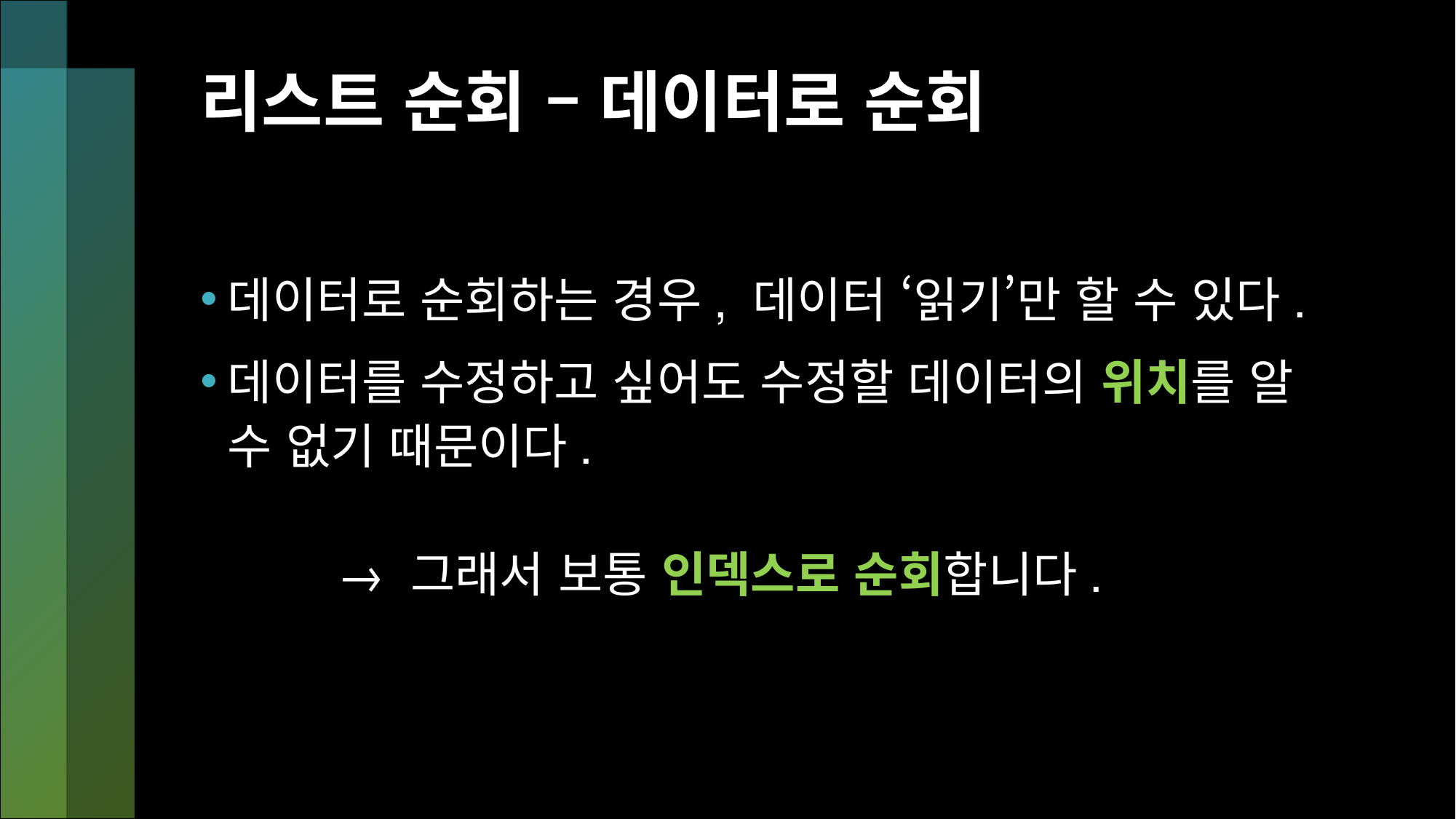

# 리스트 순회 – 데이터로 순회
데이터로 순회하는 경우, 데이터 ‘읽기’만 할 수 있다.
데이터를 수정하고 싶어도 수정할 데이터의 위치를 알 수 없기 때문이다.
	→ 그래서 보통 인덱스로 순회합니다.